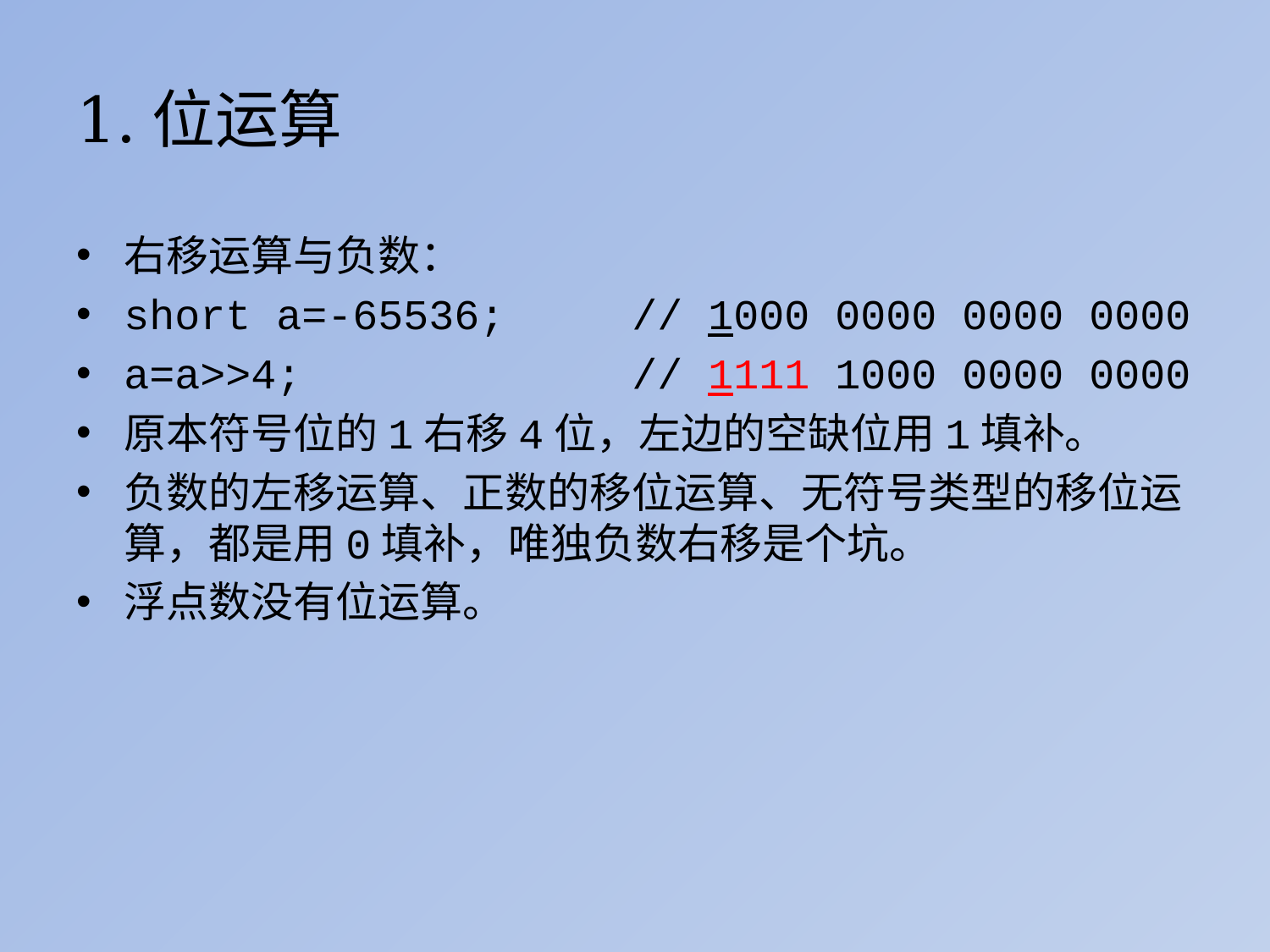

# 1.位运算
右移运算与负数：
short a=-65536;	// 1000 0000 0000 0000
a=a>>4;			// 1111 1000 0000 0000
原本符号位的1右移4位，左边的空缺位用1填补。
负数的左移运算、正数的移位运算、无符号类型的移位运算，都是用0填补，唯独负数右移是个坑。
浮点数没有位运算。